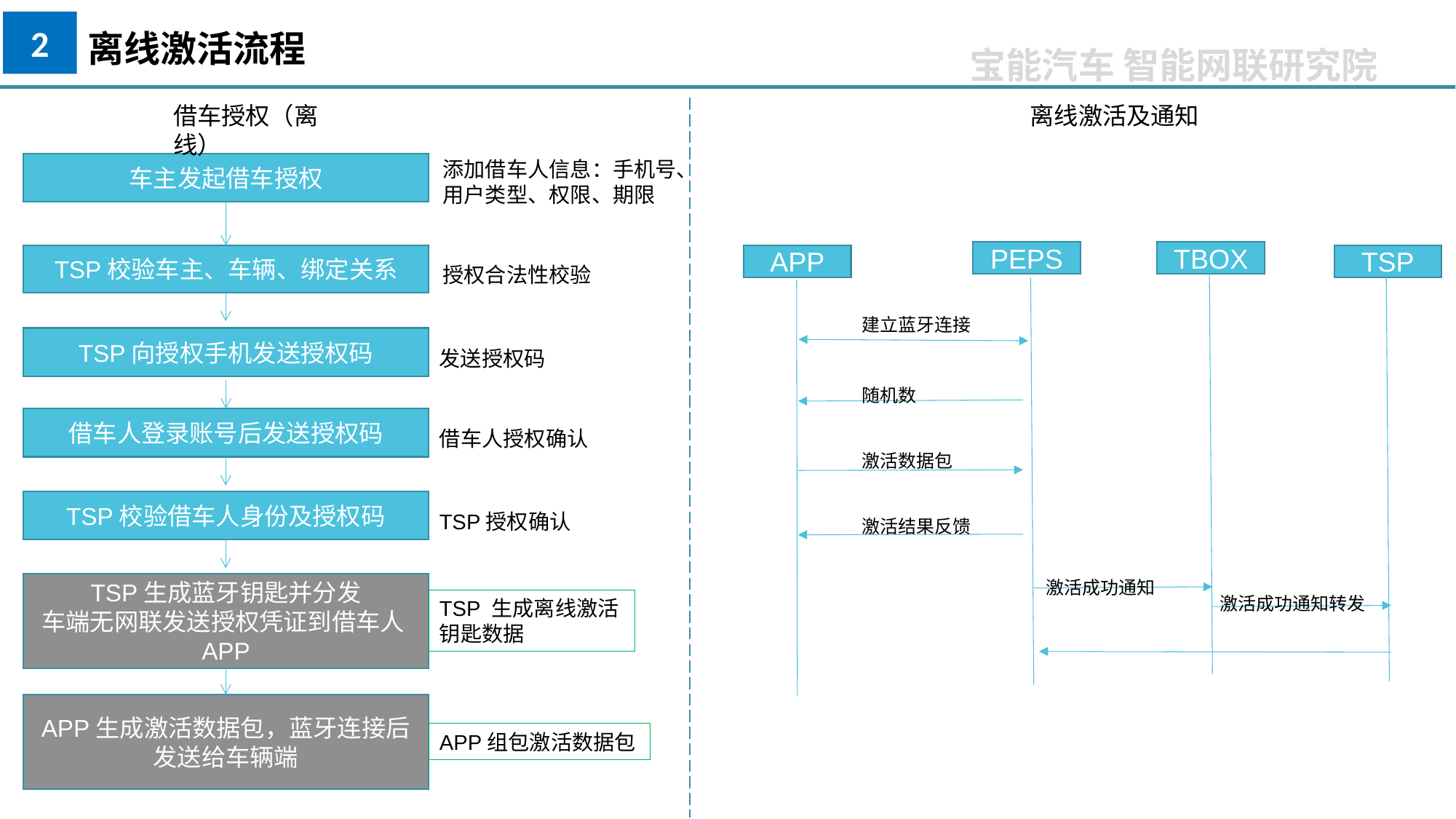

2
离线激活流程
借车授权（离线）
离线激活及通知
添加借车人信息：手机号、用户类型、权限、期限
车主发起借车授权
PEPS
TBOX
APP
TSP
TSP校验车主、车辆、绑定关系
授权合法性校验
建立蓝牙连接
TSP向授权手机发送授权码
发送授权码
随机数
借车人登录账号后发送授权码
借车人授权确认
激活数据包
TSP校验借车人身份及授权码
TSP授权确认
激活结果反馈
激活成功通知
TSP生成蓝牙钥匙并分发
车端无网联发送授权凭证到借车人APP
激活成功通知转发
TSP 生成离线激活钥匙数据
APP生成激活数据包，蓝牙连接后发送给车辆端
APP组包激活数据包